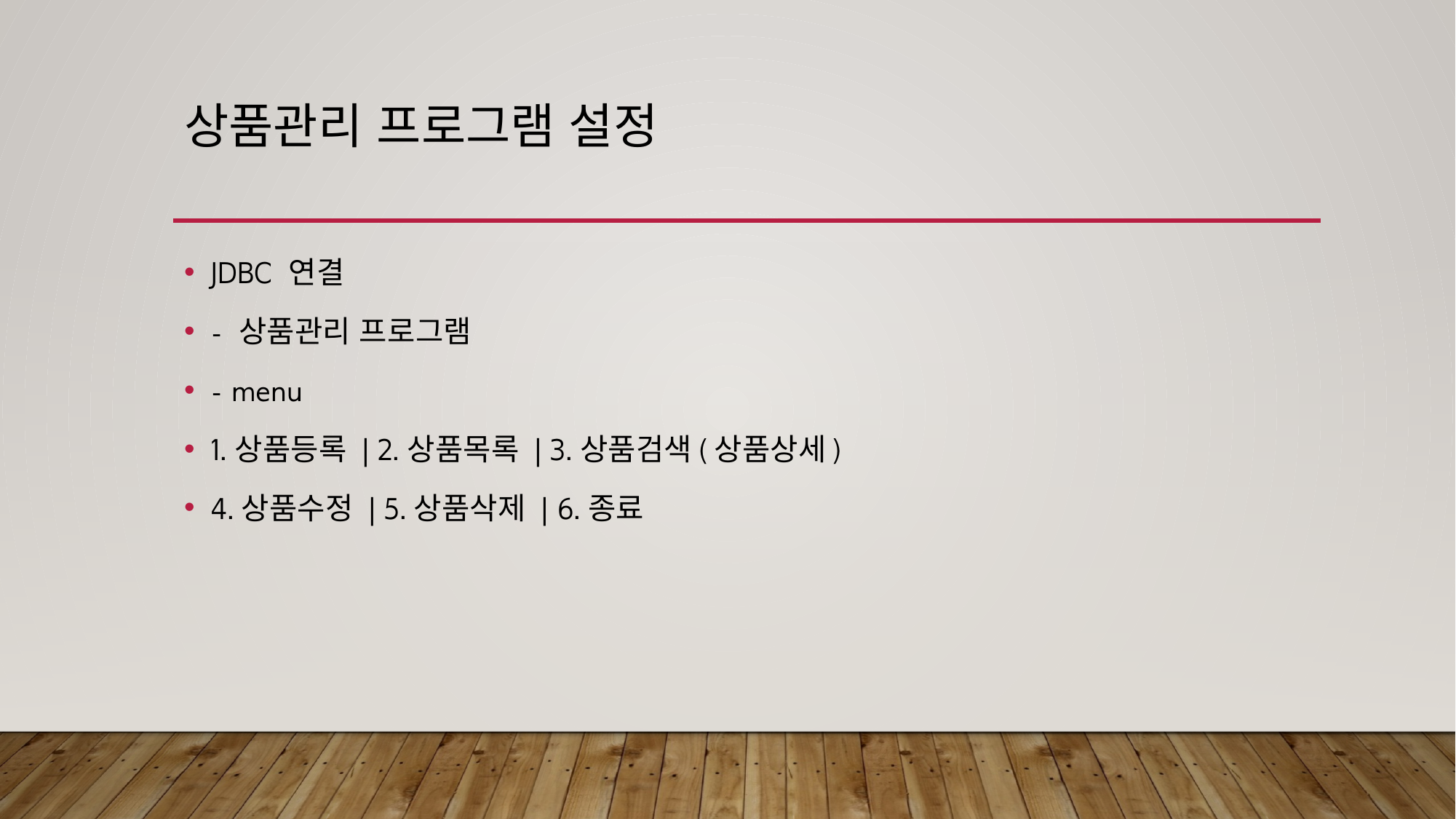

# 상품관리 프로그램 설정
JDBC 연결
- 상품관리 프로그램
- menu
1.상품등록 | 2.상품목록 | 3.상품검색(상품상세)
4.상품수정 | 5.상품삭제 | 6.종료